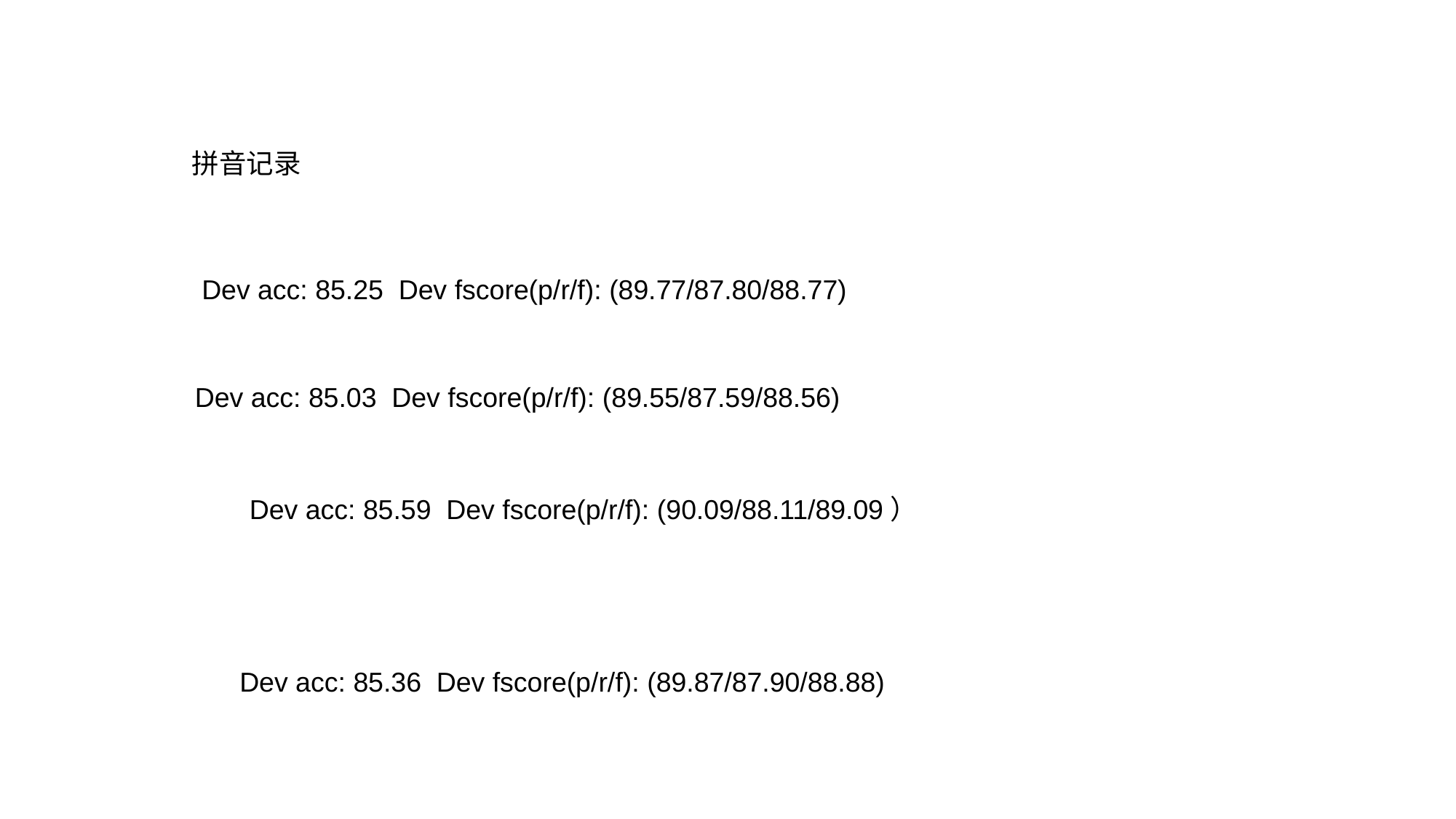

拼音记录
Dev acc: 85.25  Dev fscore(p/r/f): (89.77/87.80/88.77)
 Dev acc: 85.03  Dev fscore(p/r/f): (89.55/87.59/88.56)
 Dev acc: 85.59  Dev fscore(p/r/f): (90.09/88.11/89.09）
 Dev acc: 85.36  Dev fscore(p/r/f): (89.87/87.90/88.88)